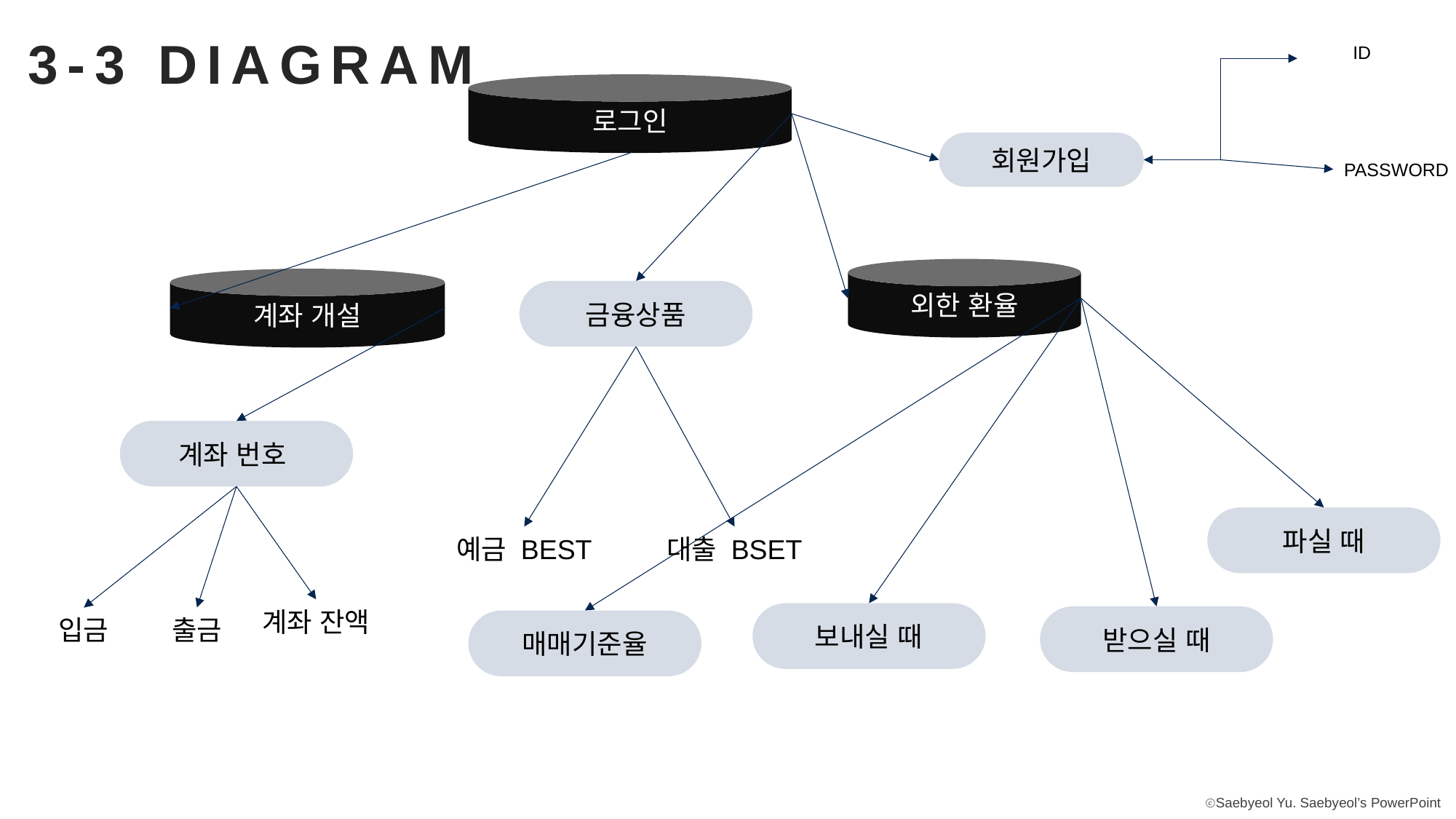

3-3 DIAGRAM
ID
Part 1
로그인
회원가입
PASSWORD
외한 환율
계좌 개설
금융상품
계좌 번호
파실 때
예금 BEST
대출 BSET
텍스트 입력
계좌 잔액
보내실 때
받으실 때
출금
입금
매매기준율